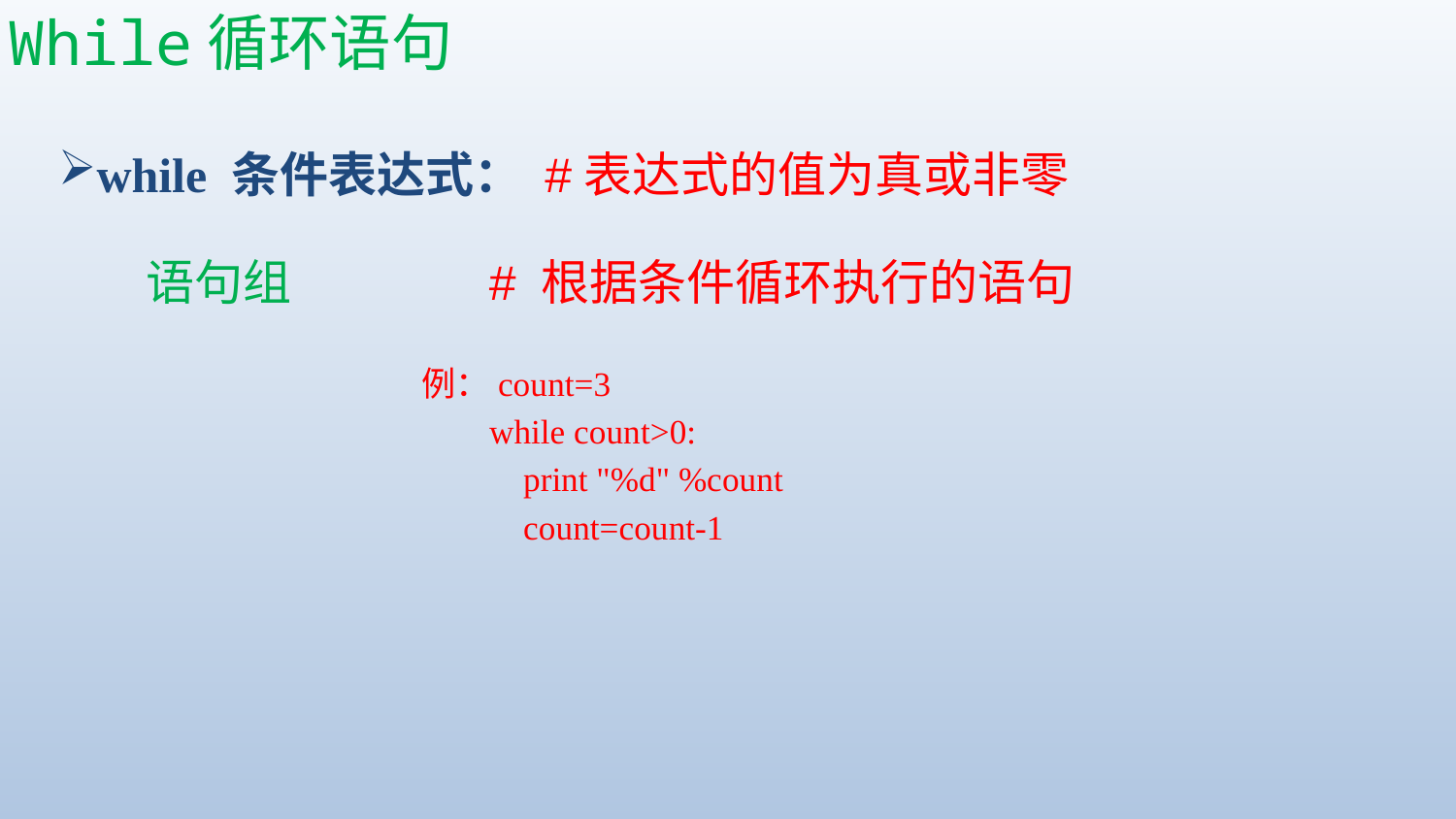

# While循环语句
while 条件表达式： #表达式的值为真或非零
       语句组                 # 根据条件循环执行的语句
例：count=3
        while count>0:
            print "%d" %count
            count=count-1
34